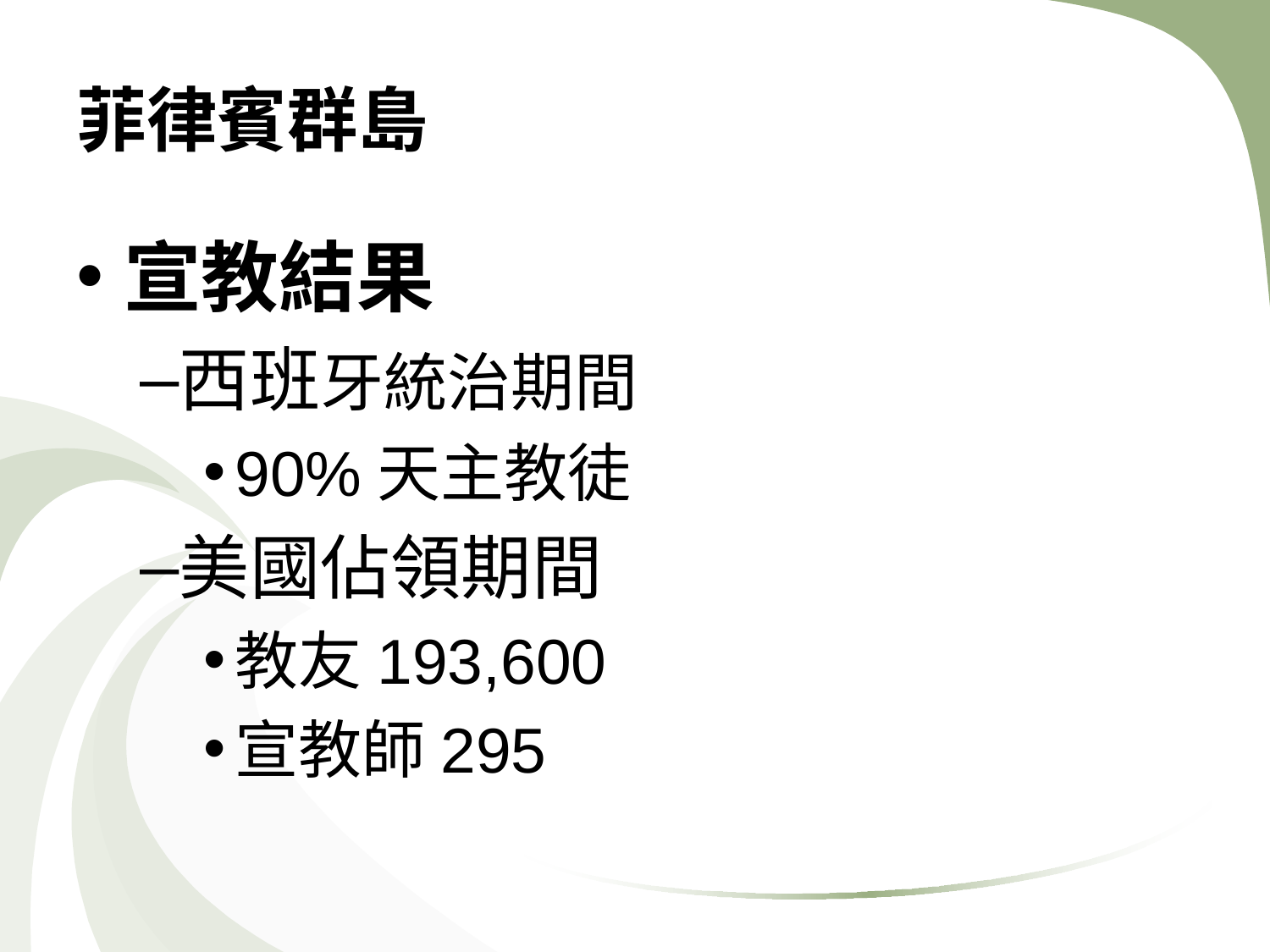

# 菲律賓群島
宣教結果
西班牙統治期間
90%天主教徒
美國佔領期間
教友193,600
宣教師295